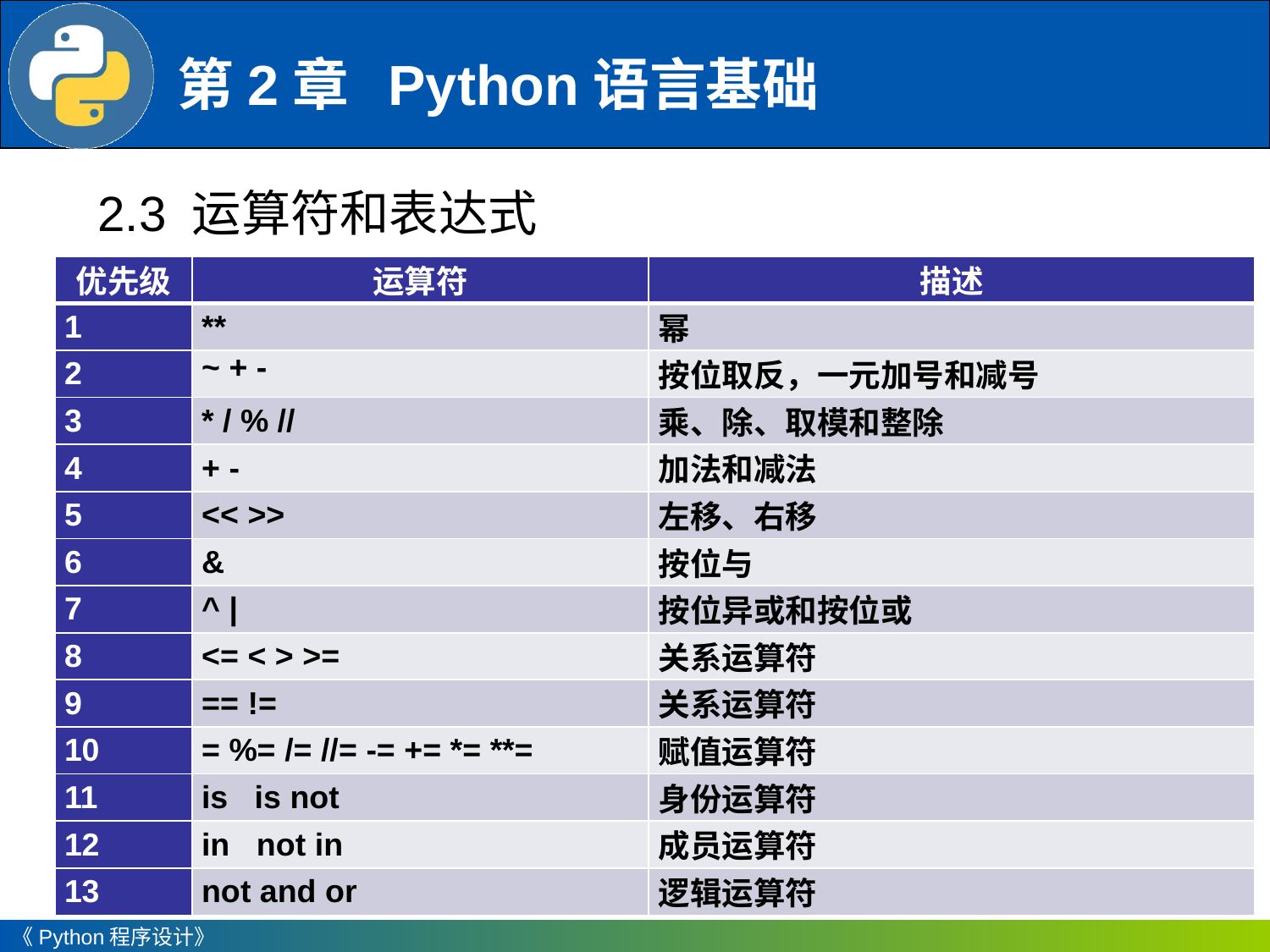

2.3 运算符和表达式
| 优先级 | 运算符 | 描述 |
| --- | --- | --- |
| 1 | \*\* | 幂 |
| 2 | ~ + - | 按位取反，一元加号和减号 |
| 3 | \* / % // | 乘、除、取模和整除 |
| 4 | + - | 加法和减法 |
| 5 | << >> | 左移、右移 |
| 6 | & | 按位与 |
| 7 | ^ | | 按位异或和按位或 |
| 8 | <= < > >= | 关系运算符 |
| 9 | == != | 关系运算符 |
| 10 | = %= /= //= -= += \*= \*\*= | 赋值运算符 |
| 11 | is is not | 身份运算符 |
| 12 | in not in | 成员运算符 |
| 13 | not and or | 逻辑运算符 |